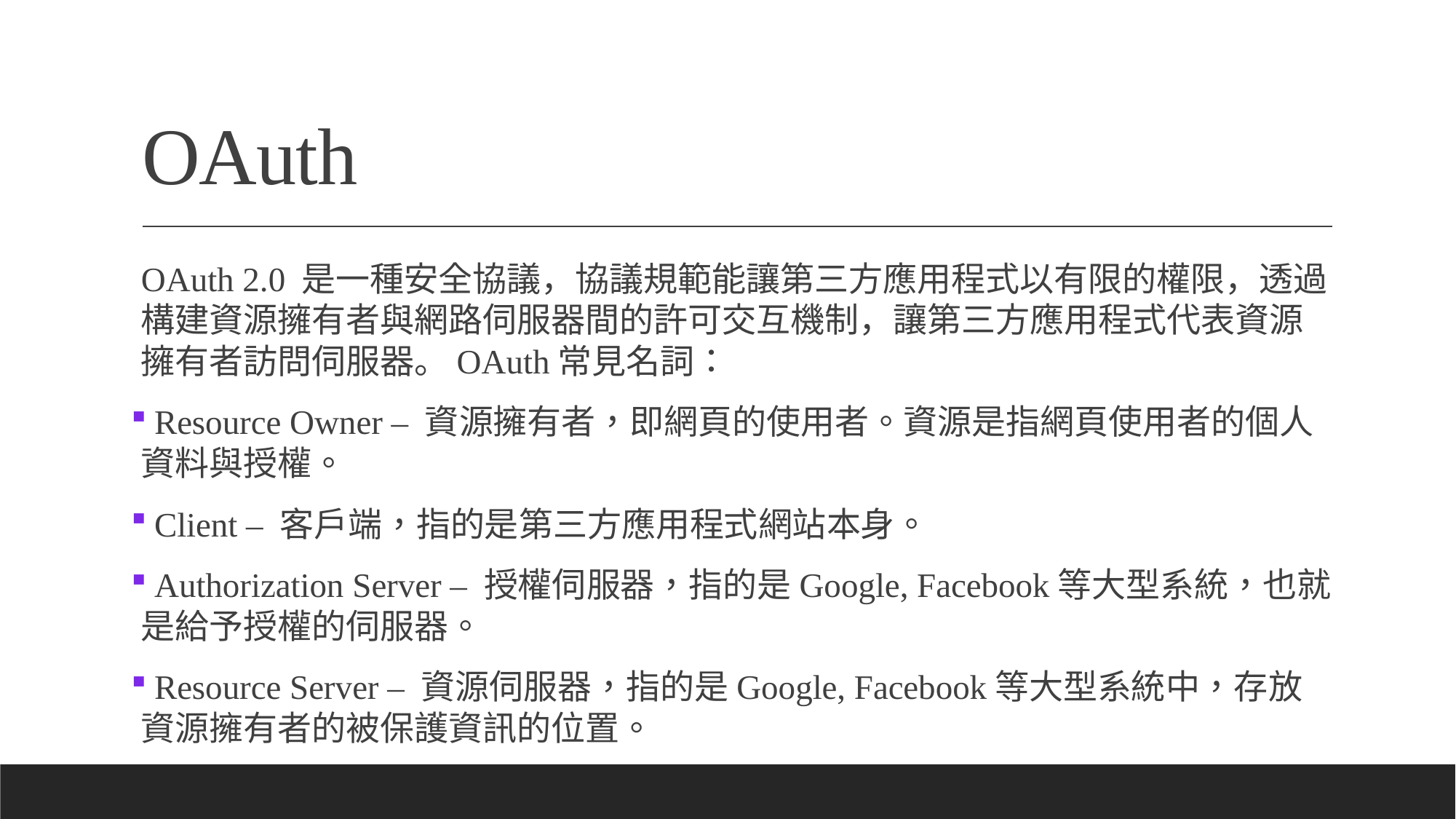

# OAuth
OAuth 2.0 是一種安全協議，協議規範能讓第三方應用程式以有限的權限，透過構建資源擁有者與網路伺服器間的許可交互機制，讓第三方應用程式代表資源擁有者訪問伺服器。OAuth常見名詞：
 Resource Owner – 資源擁有者，即網頁的使用者。資源是指網頁使用者的個人資料與授權。
 Client – 客戶端，指的是第三方應用程式網站本身。
 Authorization Server – 授權伺服器，指的是Google, Facebook等大型系統，也就是給予授權的伺服器。
 Resource Server – 資源伺服器，指的是Google, Facebook等大型系統中，存放資源擁有者的被保護資訊的位置。